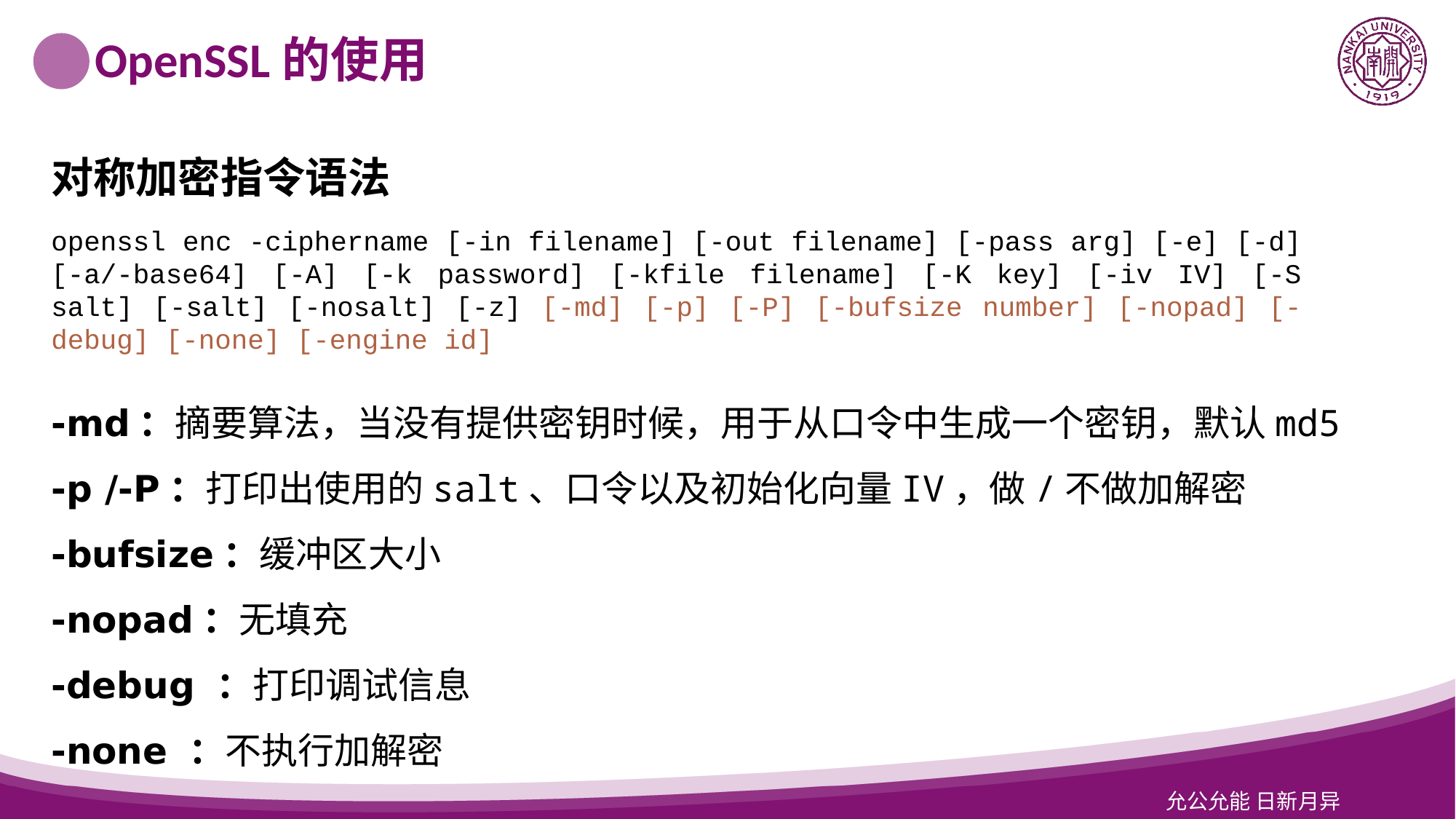

选中图片Delete，点击中间图标即可插入新图片

OpenSSL的使用
对称加密指令语法

openssl enc -ciphername [-in filename] [-out filename] [-pass arg] [-e] [-d] [-a/-base64] [-A] [-k password] [-kfile filename] [-K key] [-iv IV] [-S salt] [-salt] [-nosalt] [-z] [-md] [-p] [-P] [-bufsize number] [-nopad] [-debug] [-none] [-engine id]
-md：摘要算法，当没有提供密钥时候，用于从口令中生成一个密钥，默认md5
-p /-P：打印出使用的salt、口令以及初始化向量IV，做/不做加解密
-bufsize：缓冲区大小
-nopad：无填充
-debug ：打印调试信息
-none ：不执行加解密